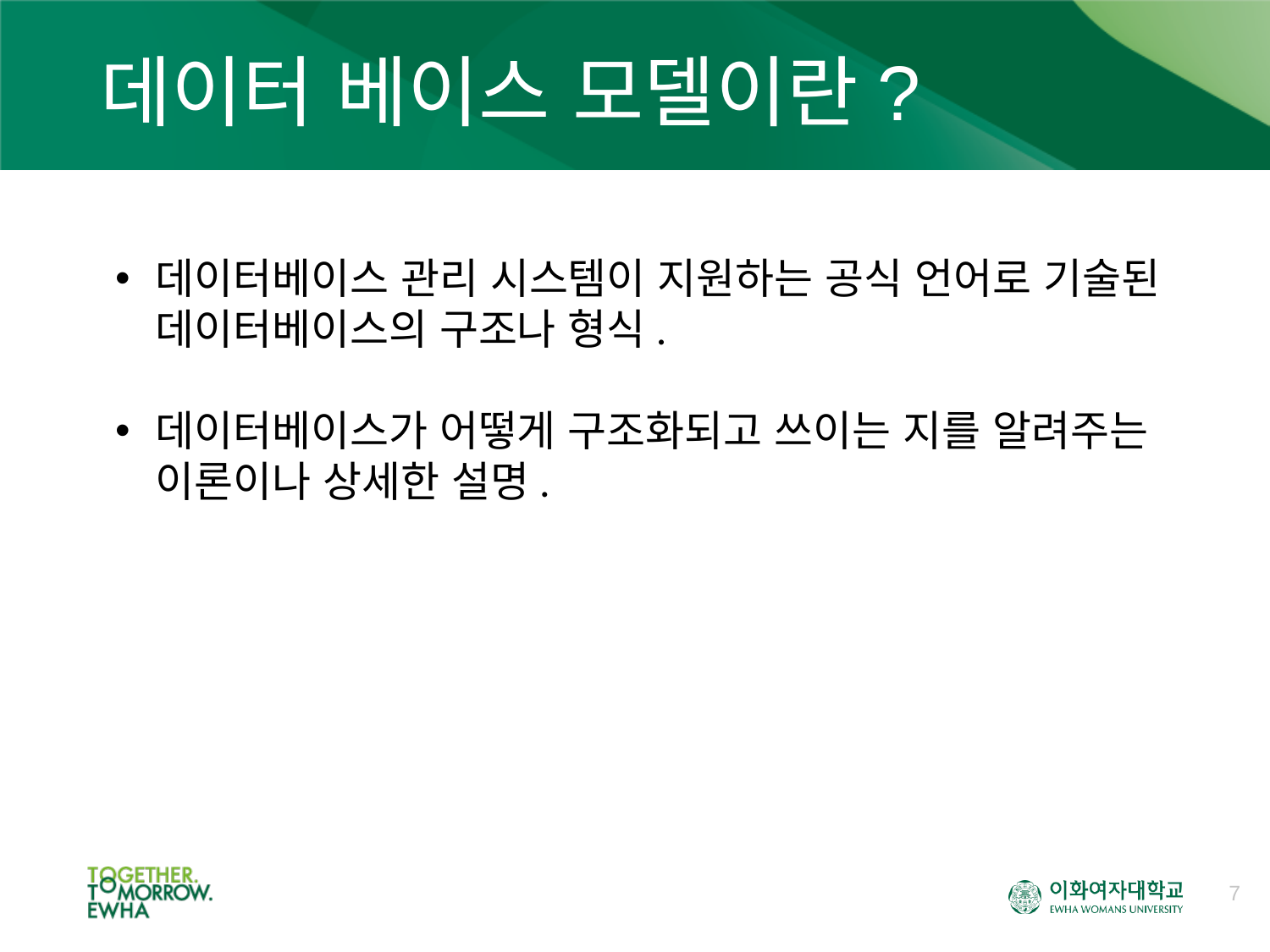

# 데이터 베이스 모델이란?
데이터베이스 관리 시스템이 지원하는 공식 언어로 기술된 데이터베이스의 구조나 형식.

데이터베이스가 어떻게 구조화되고 쓰이는 지를 알려주는 이론이나 상세한 설명.

7